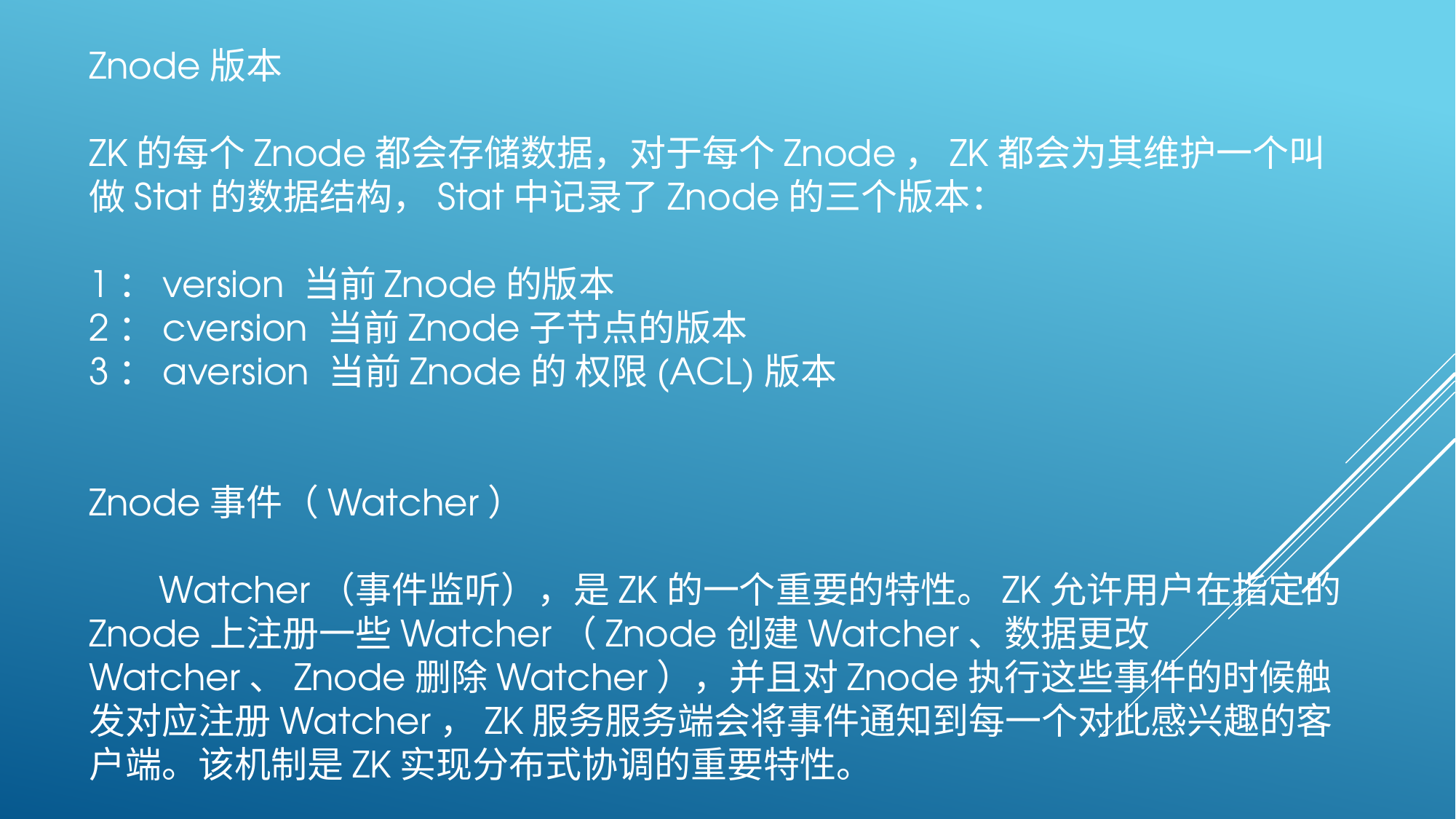

Znode版本

ZK的每个Znode都会存储数据，对于每个Znode，ZK都会为其维护一个叫做Stat的数据结构，Stat中记录了Znode的三个版本：

1：version 当前Znode的版本
2：cversion 当前Znode子节点的版本
3：aversion 当前Znode的 权限(ACL)版本

Znode事件（Watcher）

       Watcher（事件监听），是ZK的一个重要的特性。ZK允许用户在指定的Znode上注册一些Watcher（Znode创建Watcher、数据更改Watcher、Znode删除Watcher），并且对Znode执行这些事件的时候触发对应注册Watcher，ZK服务服务端会将事件通知到每一个对此感兴趣的客户端。该机制是ZK实现分布式协调的重要特性。